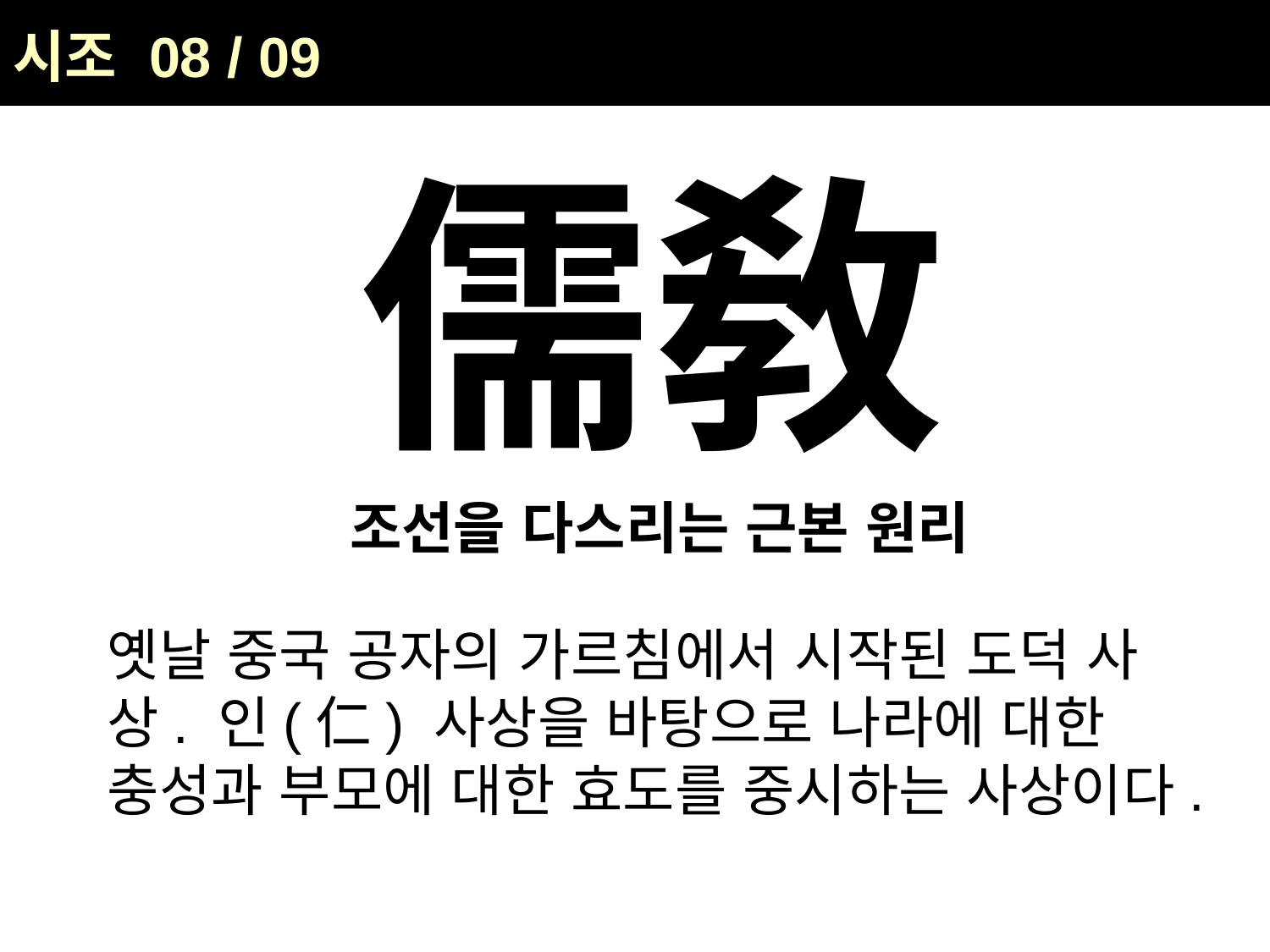

| 시조 08 / 09 |
| --- |
儒敎
조선을 다스리는 근본 원리

옛날 중국 공자의 가르침에서 시작된 도덕 사상. 인(仁) 사상을 바탕으로 나라에 대한 충성과 부모에 대한 효도를 중시하는 사상이다.